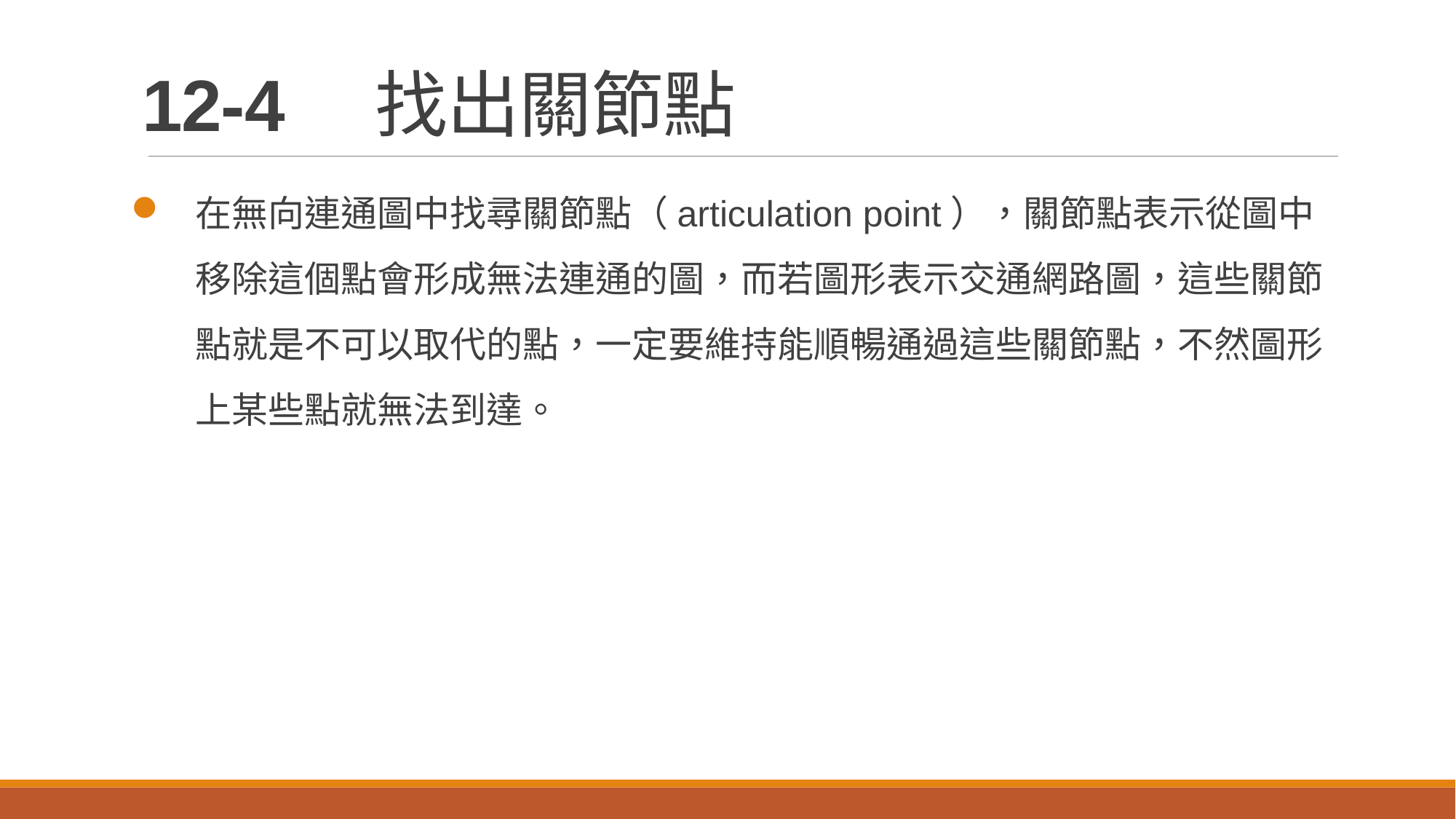

# 12-4　找出關節點
在無向連通圖中找尋關節點（articulation point），關節點表示從圖中移除這個點會形成無法連通的圖，而若圖形表示交通網路圖，這些關節點就是不可以取代的點，一定要維持能順暢通過這些關節點，不然圖形上某些點就無法到達。